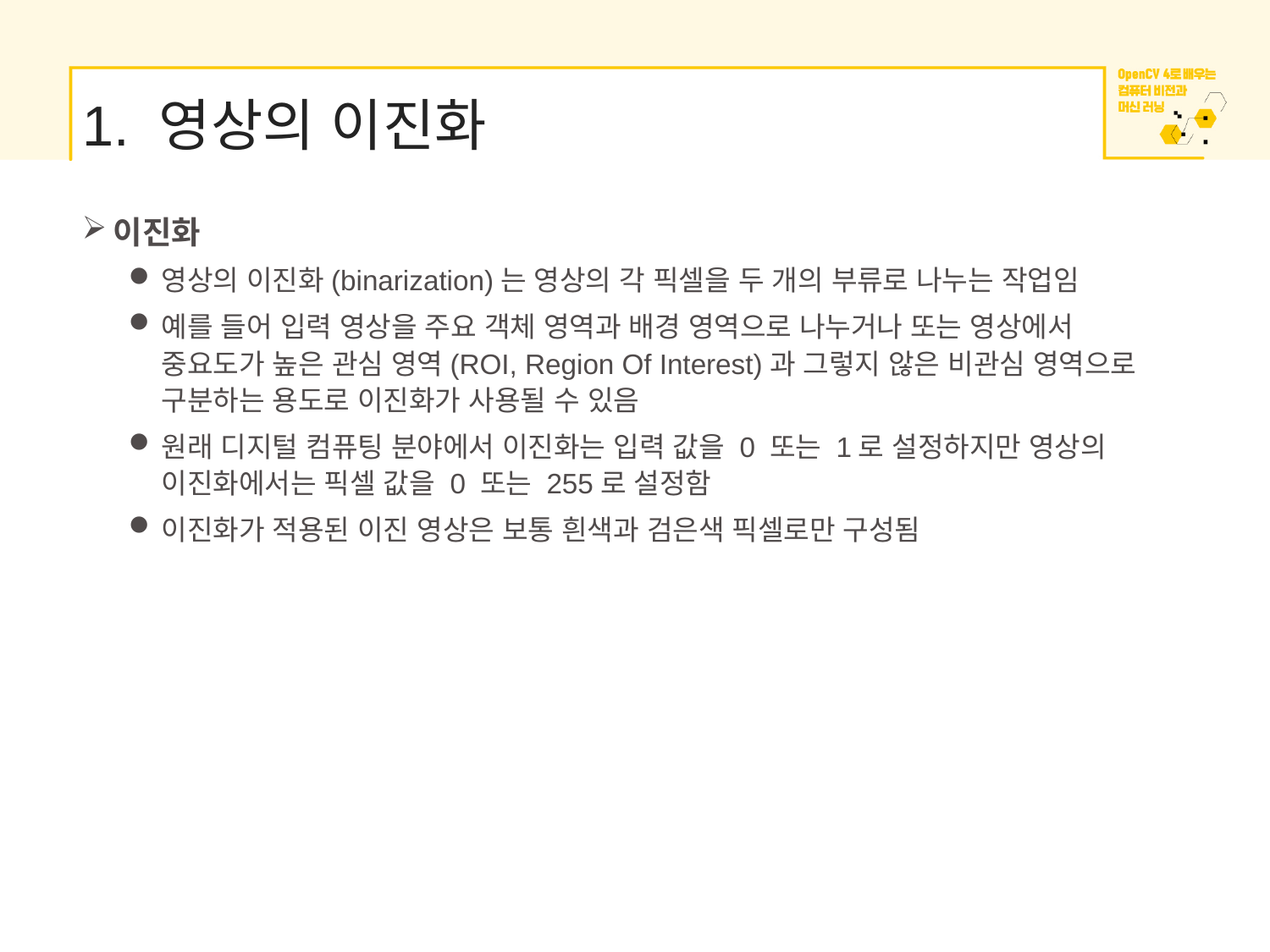

# 1. 영상의 이진화
이진화
영상의 이진화(binarization)는 영상의 각 픽셀을 두 개의 부류로 나누는 작업임
예를 들어 입력 영상을 주요 객체 영역과 배경 영역으로 나누거나 또는 영상에서 중요도가 높은 관심 영역(ROI, Region Of Interest)과 그렇지 않은 비관심 영역으로 구분하는 용도로 이진화가 사용될 수 있음
원래 디지털 컴퓨팅 분야에서 이진화는 입력 값을 0 또는 1로 설정하지만 영상의 이진화에서는 픽셀 값을 0 또는 255로 설정함
이진화가 적용된 이진 영상은 보통 흰색과 검은색 픽셀로만 구성됨